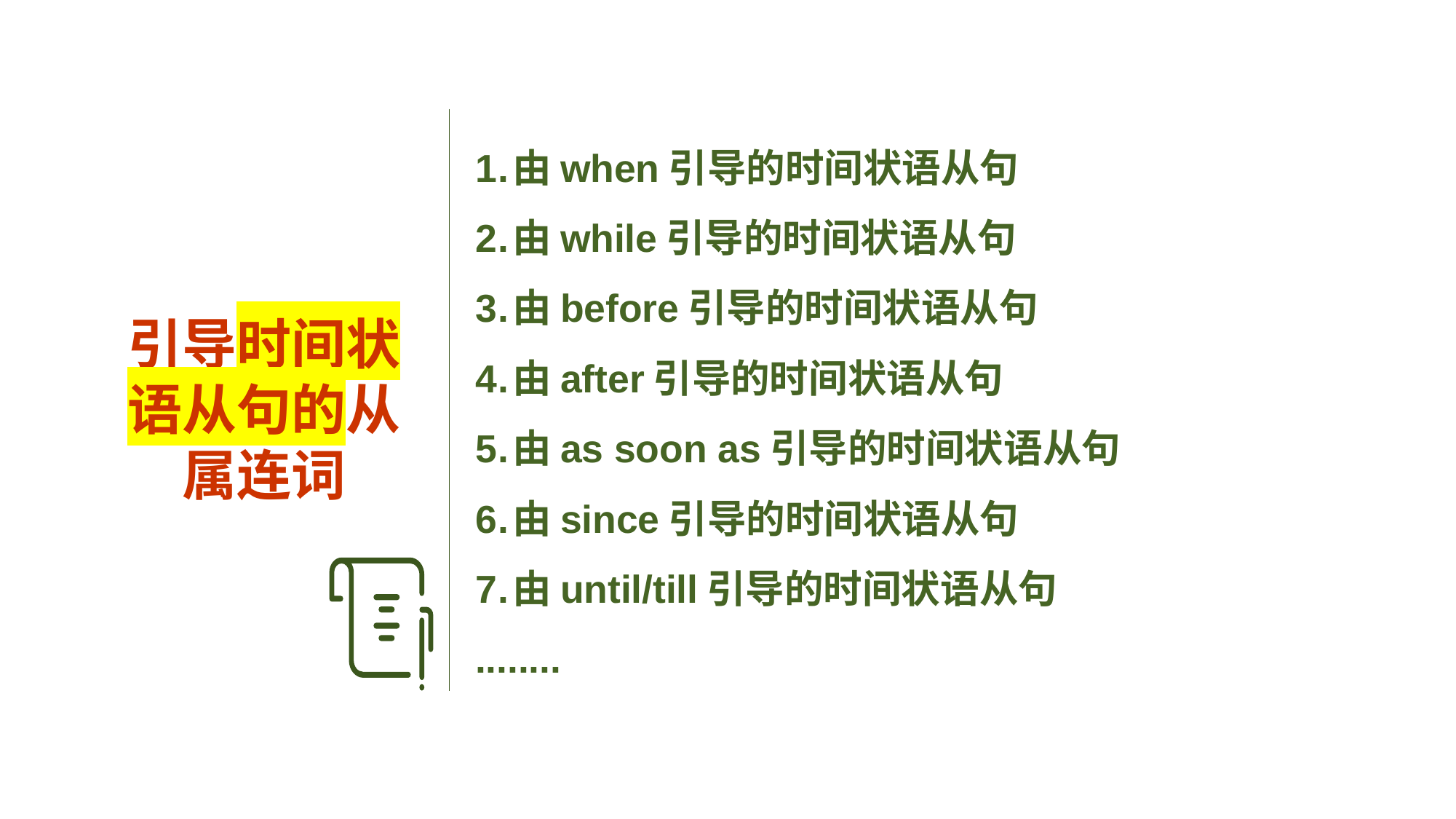

由when引导的时间状语从句
由while引导的时间状语从句
由before引导的时间状语从句
由after引导的时间状语从句
由as soon as引导的时间状语从句
由since引导的时间状语从句
由until/till引导的时间状语从句
........

引导时间状语从句的从属连词